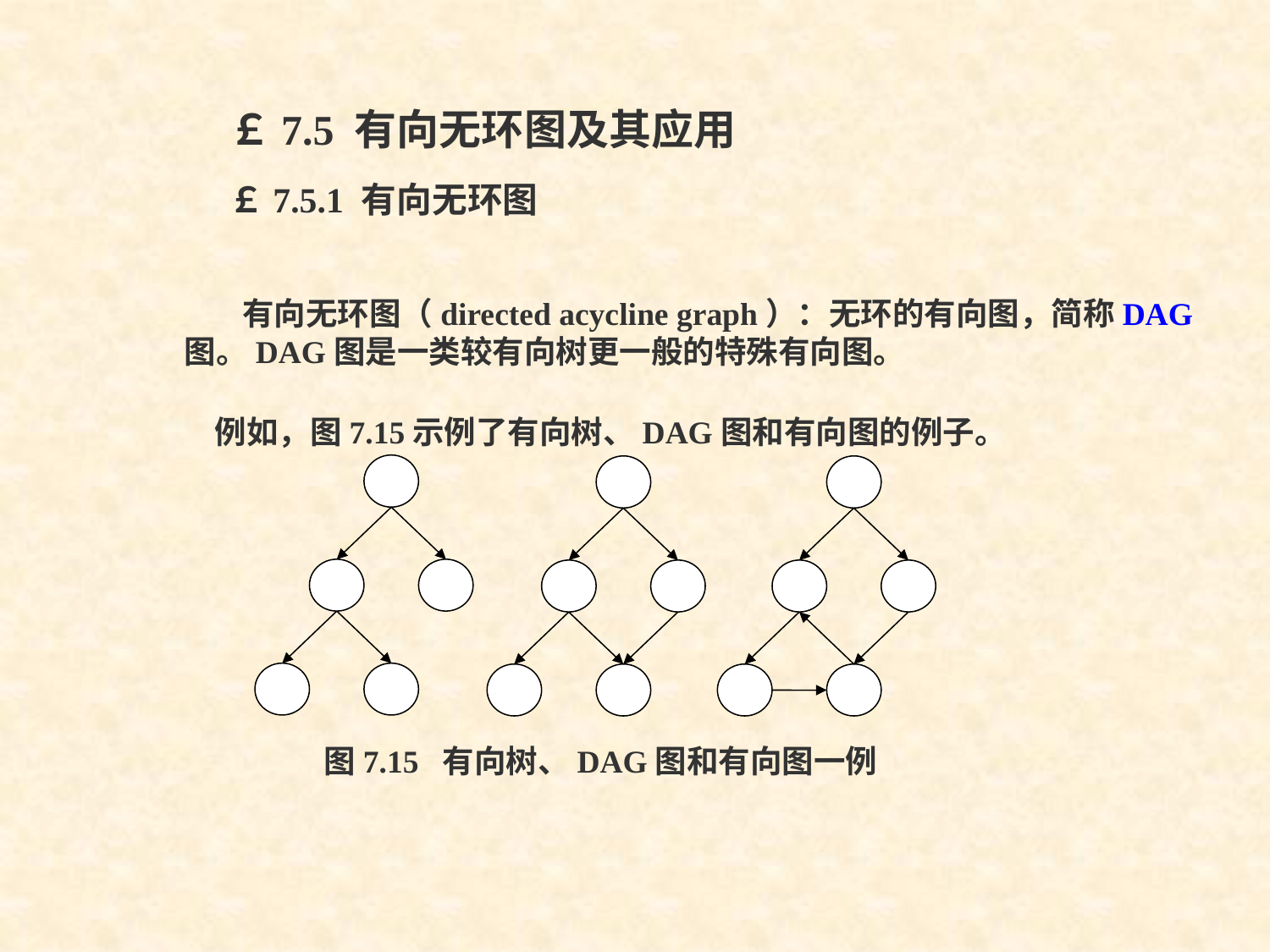

￡7.5 有向无环图及其应用
￡7.5.1 有向无环图
       有向无环图（directed acycline graph）：无环的有向图，简称DAG
图。DAG图是一类较有向树更一般的特殊有向图。
例如，图7.15示例了有向树、DAG图和有向图的例子。

图7.15  有向树、DAG图和有向图一例